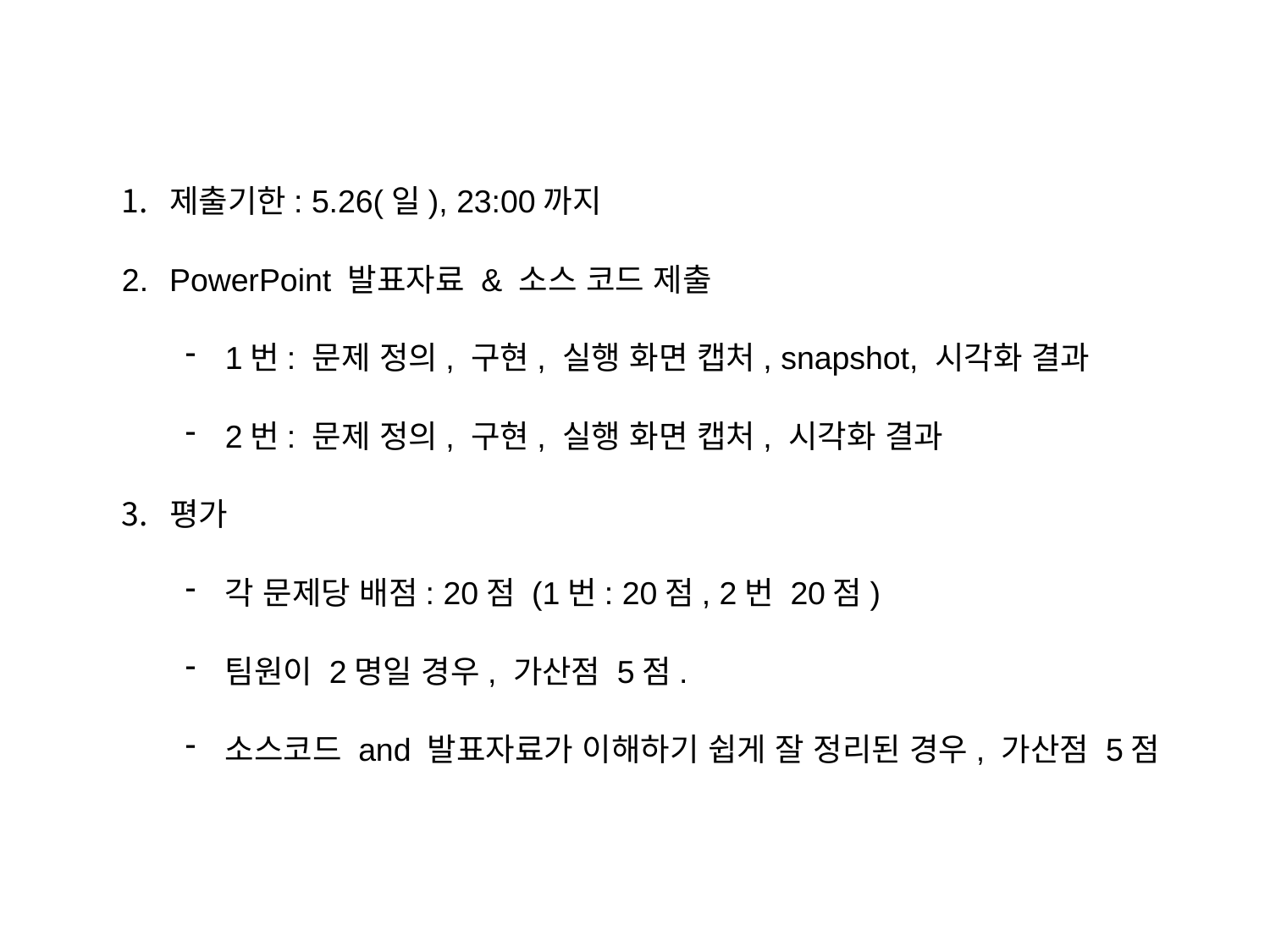

제출기한: 5.26(일), 23:00까지
PowerPoint 발표자료 & 소스 코드 제출
1번: 문제 정의, 구현, 실행 화면 캡처, snapshot, 시각화 결과
2번: 문제 정의, 구현, 실행 화면 캡처, 시각화 결과
평가
각 문제당 배점: 20점 (1번: 20점, 2번 20점)
팀원이 2명일 경우, 가산점 5점.
소스코드 and 발표자료가 이해하기 쉽게 잘 정리된 경우, 가산점 5점